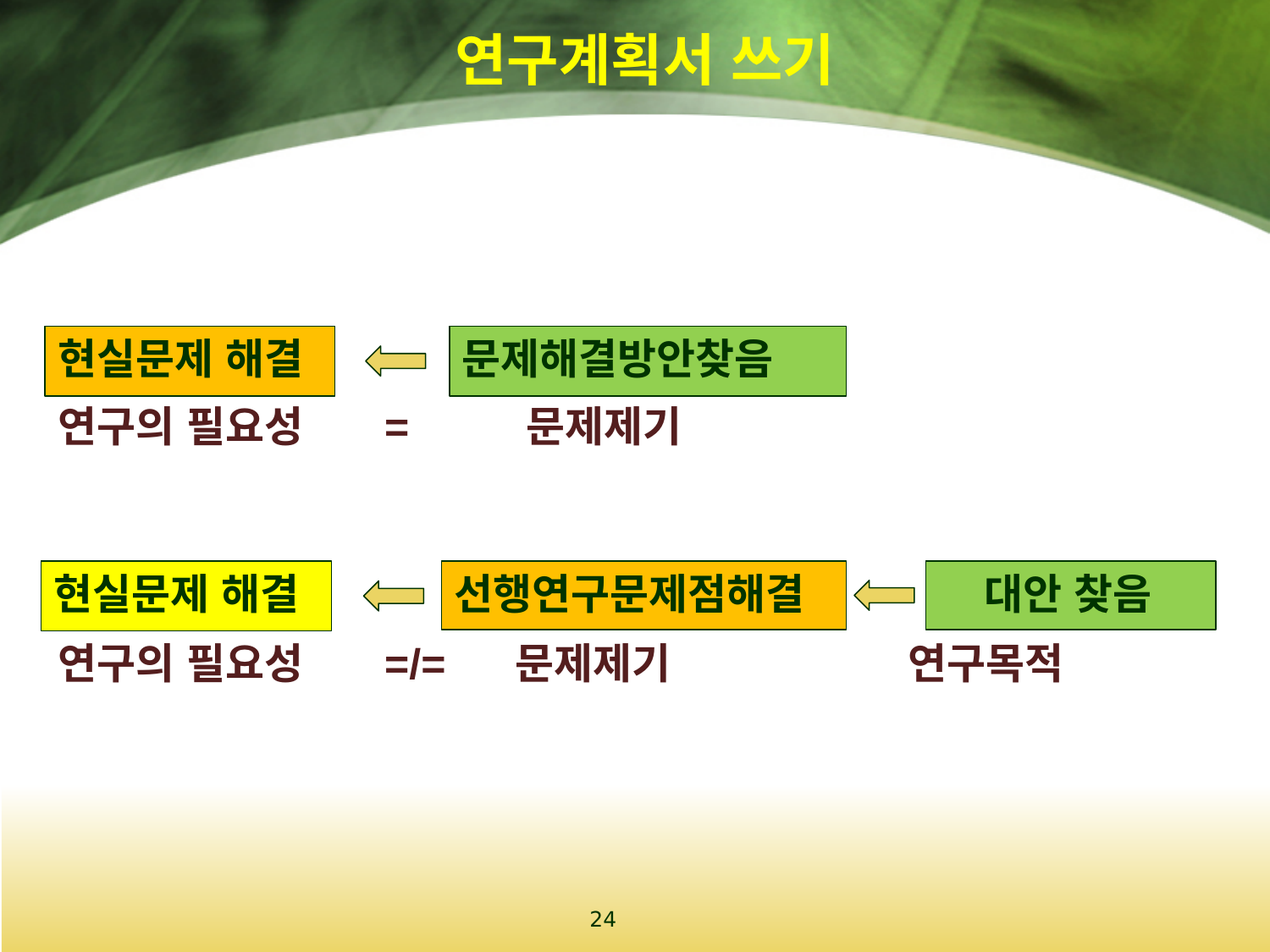

# 연구계획서 쓰기

연구의 필요성      =         문제제기

연구의 필요성      =/=     문제제기                    연구목적
현실문제 해결
문제해결방안찾음

현실문제 해결
   대안 찾음
선행연구문제점해결

24